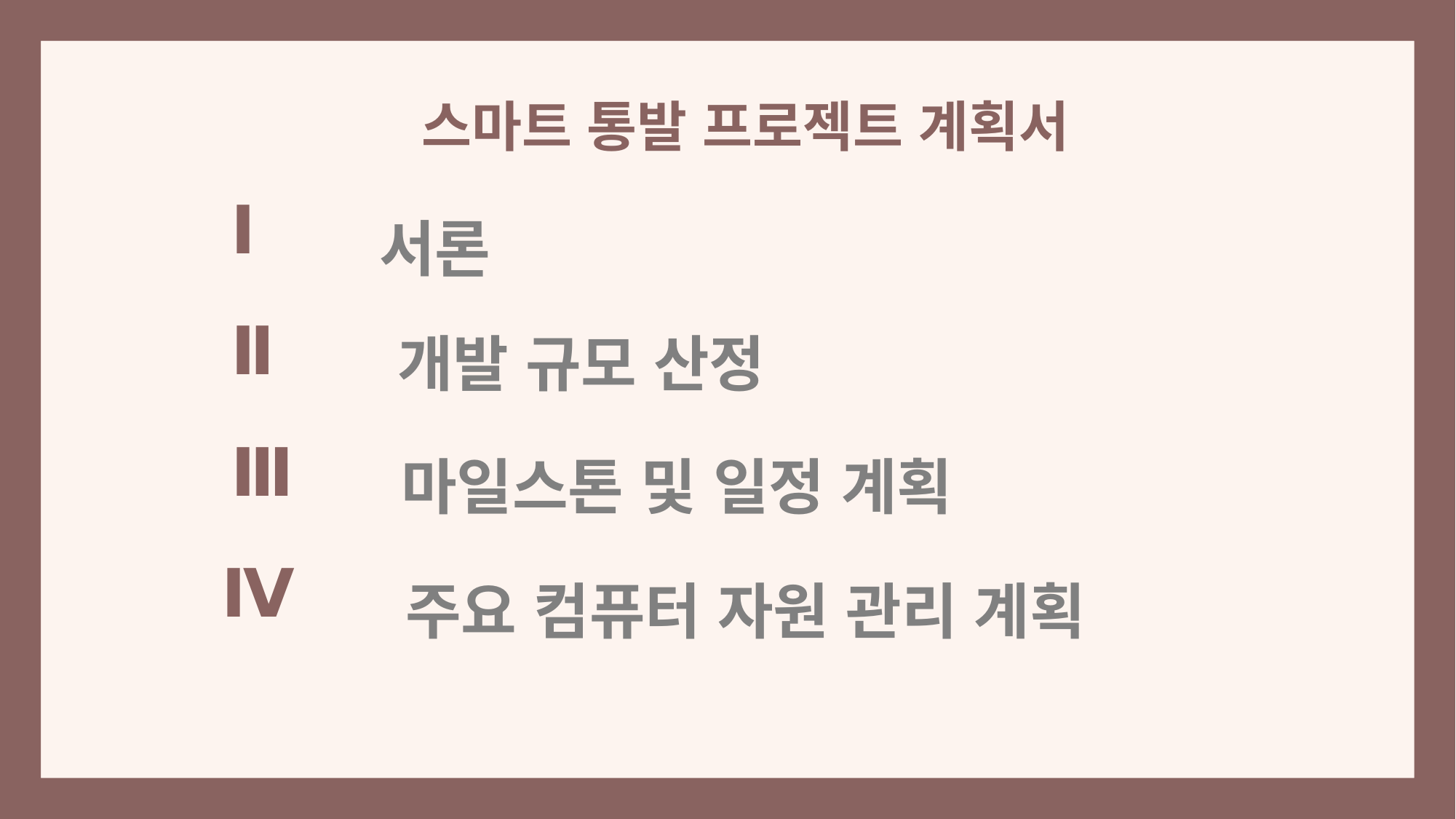

스마트 통발 프로젝트 계획서
서론
Ⅰ
개발 규모 산정
Ⅱ
마일스톤 및 일정 계획
Ⅲ
주요 컴퓨터 자원 관리 계획
Ⅳ